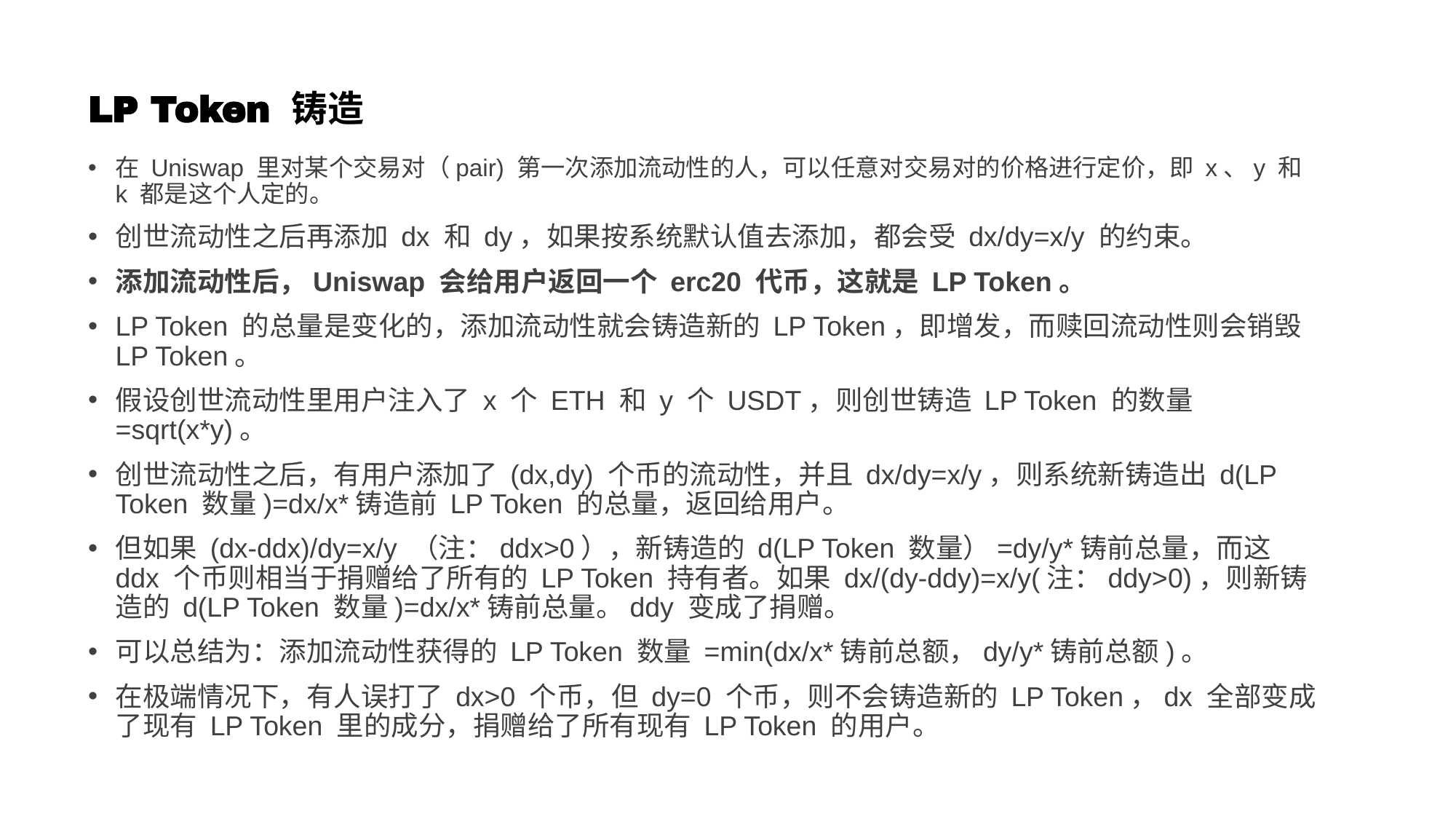

# LP Token 铸造
在 Uniswap 里对某个交易对（pair) 第一次添加流动性的人，可以任意对交易对的价格进行定价，即 x、y 和 k 都是这个人定的。
创世流动性之后再添加 dx 和 dy，如果按系统默认值去添加，都会受 dx/dy=x/y 的约束。
添加流动性后，Uniswap 会给用户返回一个 erc20 代币，这就是 LP Token。
LP Token 的总量是变化的，添加流动性就会铸造新的 LP Token，即增发，而赎回流动性则会销毁 LP Token。
假设创世流动性里用户注入了 x 个 ETH 和 y 个 USDT，则创世铸造 LP Token 的数量 =sqrt(x*y)。
创世流动性之后，有用户添加了 (dx,dy) 个币的流动性，并且 dx/dy=x/y，则系统新铸造出 d(LP Token 数量)=dx/x*铸造前 LP Token 的总量，返回给用户。
但如果 (dx-ddx)/dy=x/y （注：ddx>0），新铸造的 d(LP Token 数量）=dy/y*铸前总量，而这 ddx 个币则相当于捐赠给了所有的 LP Token 持有者。如果 dx/(dy-ddy)=x/y(注：ddy>0)，则新铸造的 d(LP Token 数量)=dx/x*铸前总量。ddy 变成了捐赠。
可以总结为：添加流动性获得的 LP Token 数量 =min(dx/x*铸前总额，dy/y*铸前总额)。
在极端情况下，有人误打了 dx>0 个币，但 dy=0 个币，则不会铸造新的 LP Token，dx 全部变成了现有 LP Token 里的成分，捐赠给了所有现有 LP Token 的用户。